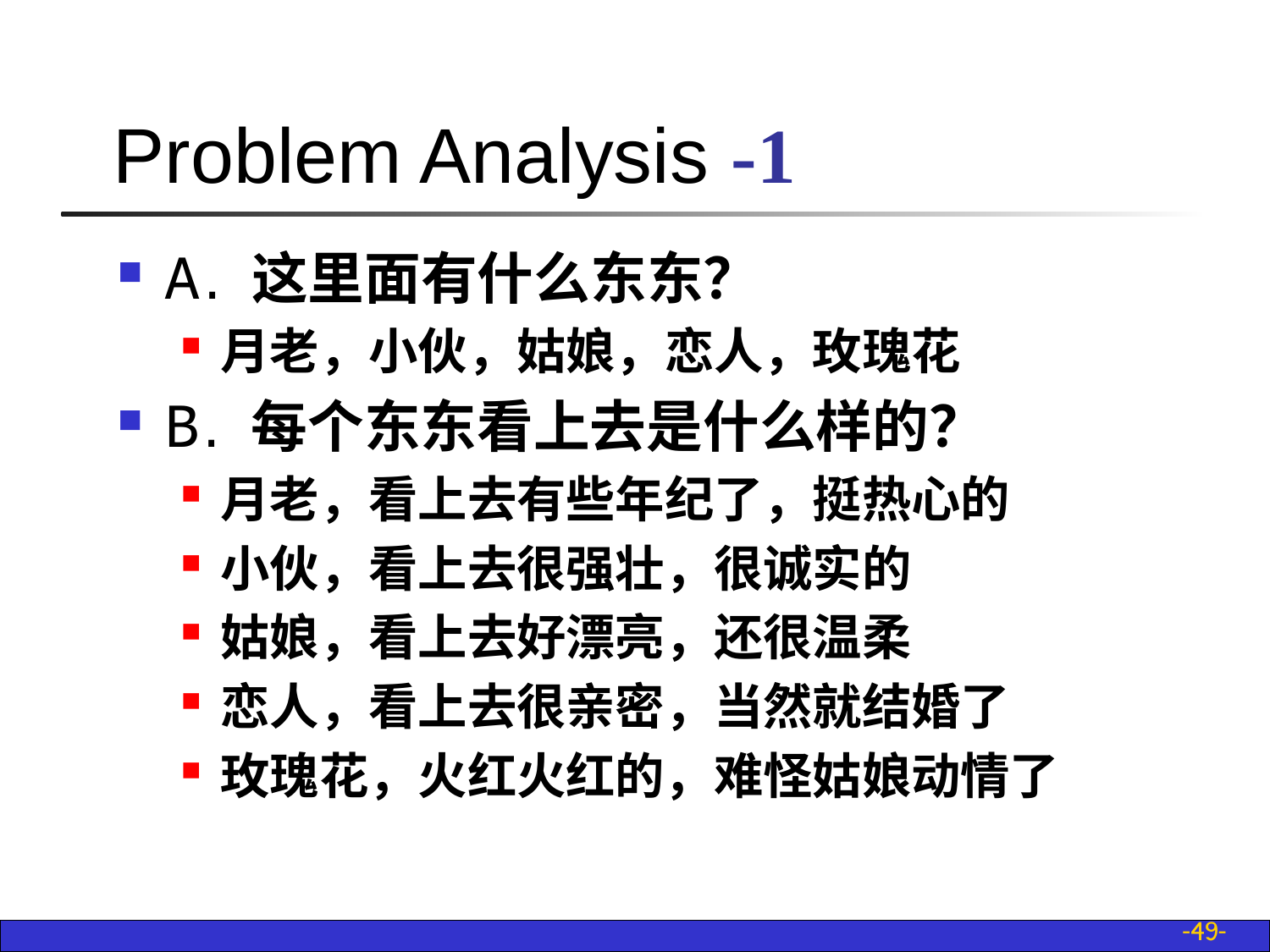

# Problem Analysis -1
A. 这里面有什么东东？
月老，小伙，姑娘，恋人，玫瑰花
B. 每个东东看上去是什么样的？
月老，看上去有些年纪了，挺热心的
小伙，看上去很强壮，很诚实的
姑娘，看上去好漂亮，还很温柔
恋人，看上去很亲密，当然就结婚了
玫瑰花，火红火红的，难怪姑娘动情了
-49-